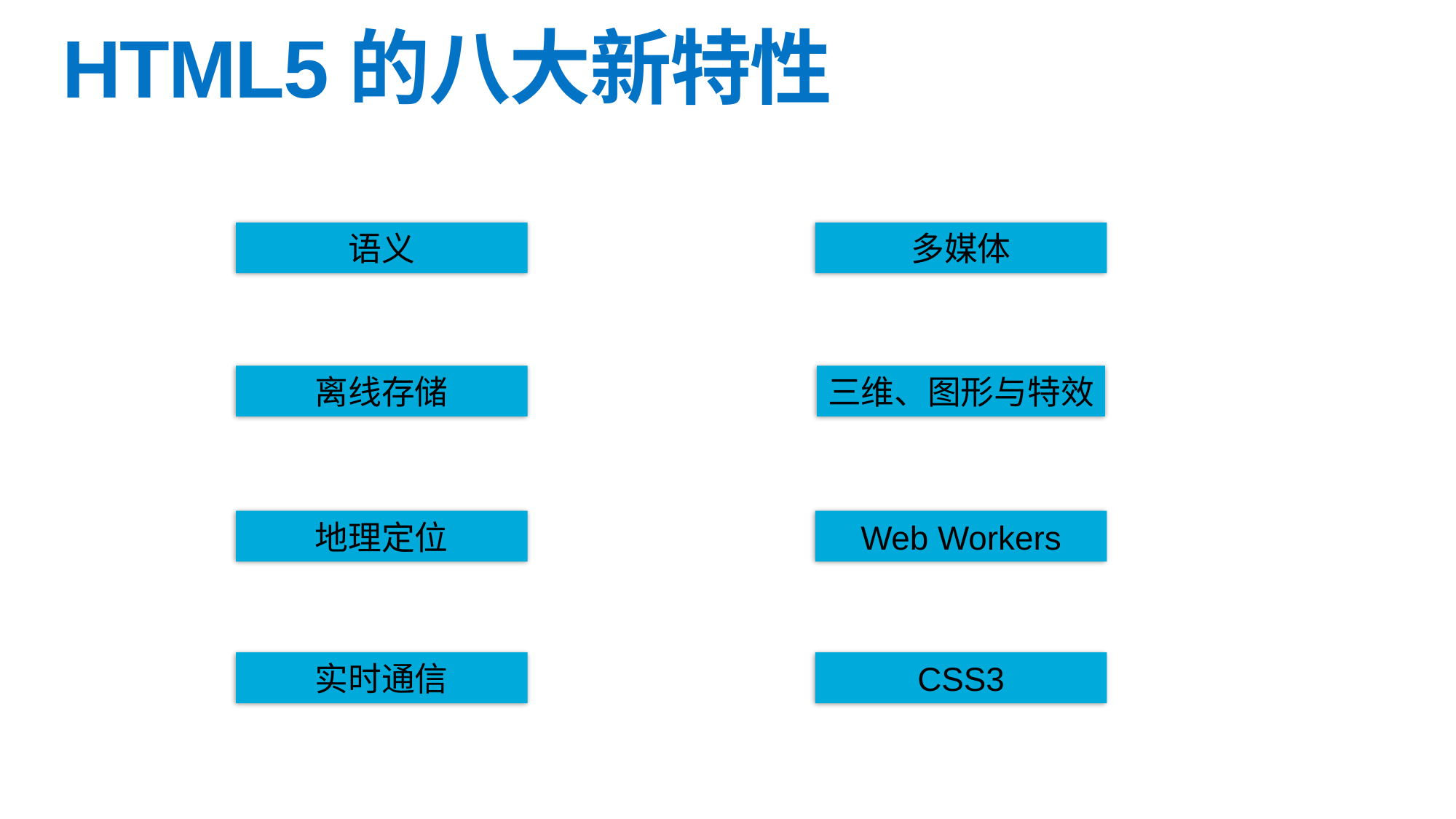

# HTML5的八大新特性
语义
多媒体
离线存储
三维、图形与特效
地理定位
Web Workers
CSS3
实时通信